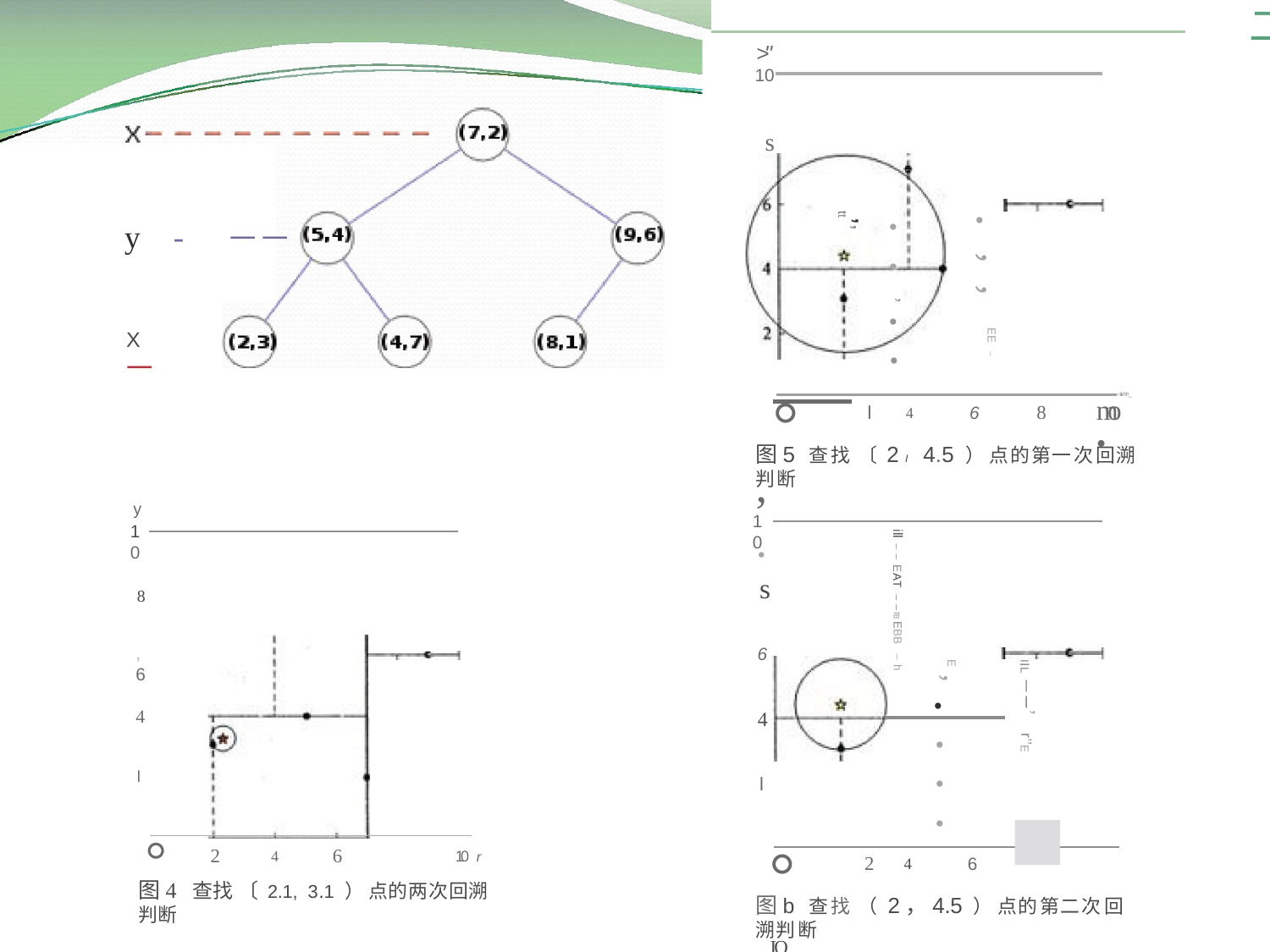

二

>"
10

s

y	-	一 一

．，，EE － －．．，．．tt’’
X一
。 l	4	6 	8
•Iii!!!!_
mo •

图5 查找 〔 2 I    4.5 ） 点的第一次回溯判断
,.
y
10
10

ill－ － EAT － －阳EBB －h

s
8

,6
6

IIL－－’r’’EE，．．．．
4
4

l
l
。
。 2	4	6	IO

2	4	6	10 r

图4  查找 〔 2.1,  3.1 ） 点的两次回溯判断
图b 查找 （ 2，4.5 ） 点的第二次回溯判断